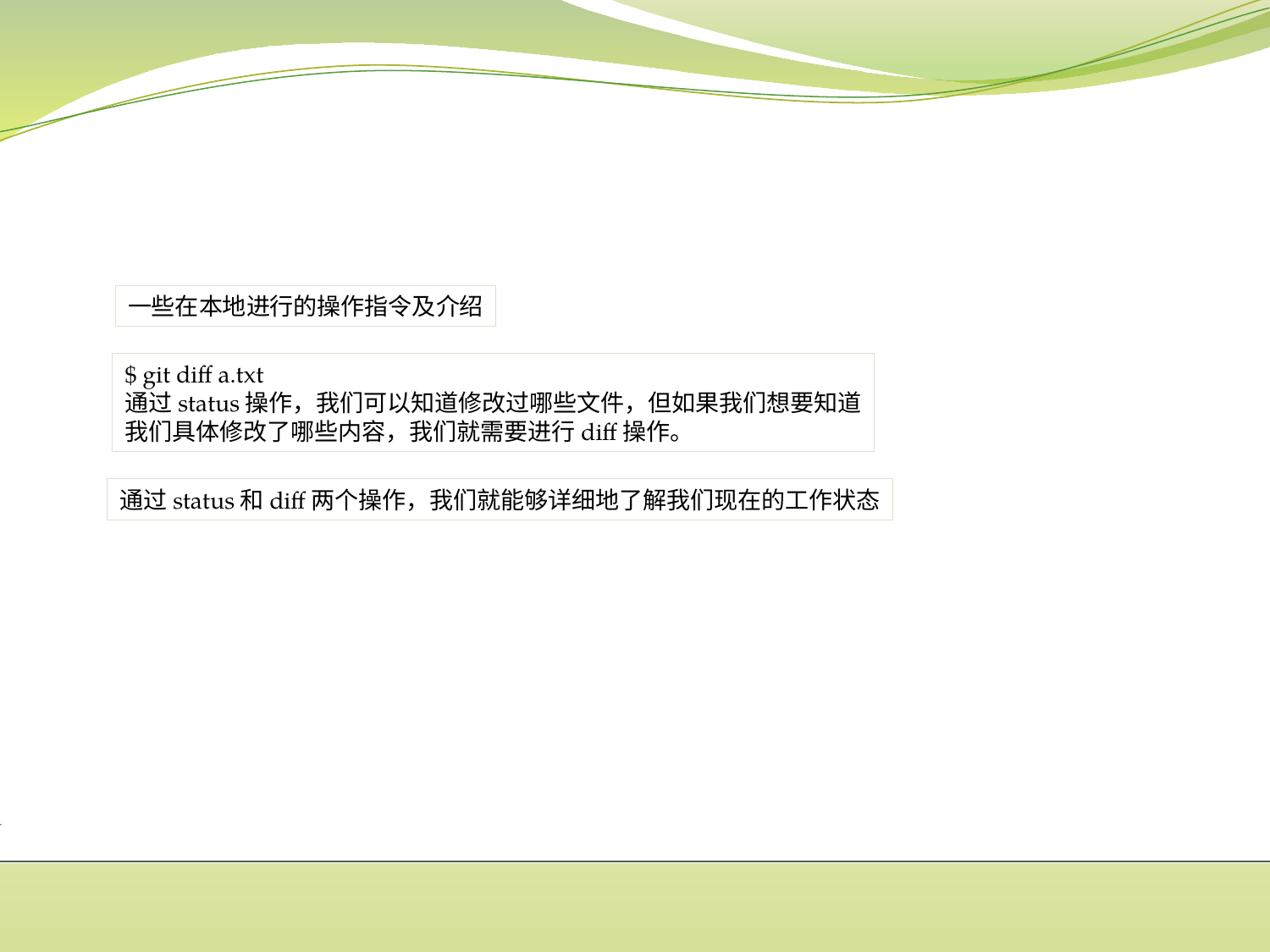

一些在本地进行的操作指令及介绍
$ git diff a.txt
通过status操作，我们可以知道修改过哪些文件，但如果我们想要知道
我们具体修改了哪些内容，我们就需要进行diff操作。
通过status和diff两个操作，我们就能够详细地了解我们现在的工作状态